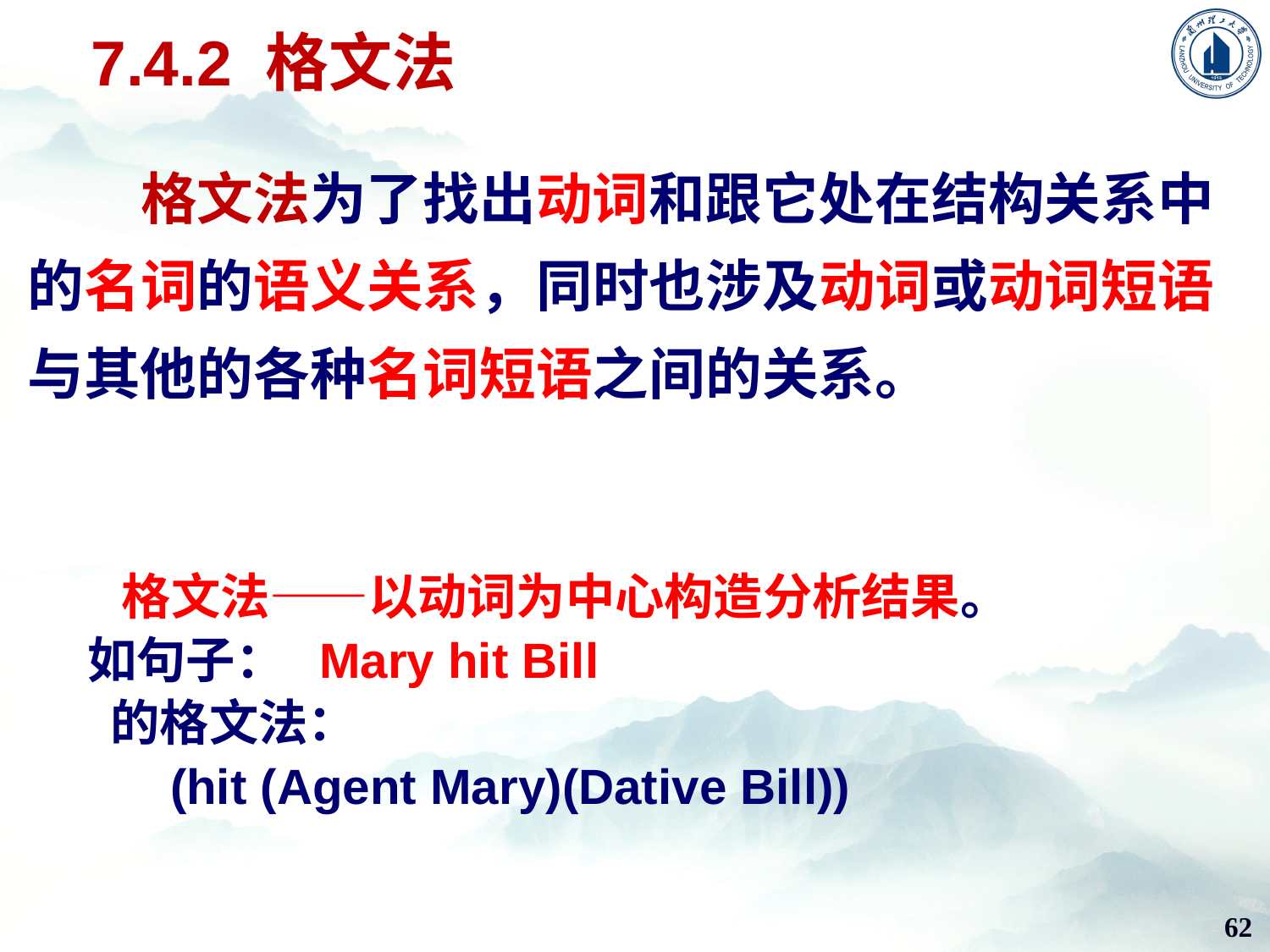

# 7.4.2 格文法
格文法为了找出动词和跟它处在结构关系中的名词的语义关系，同时也涉及动词或动词短语与其他的各种名词短语之间的关系。

  格文法——以动词为中心构造分析结果。
如句子：  Mary hit Bill
 的格文法：
      (hit (Agent Mary)(Dative Bill))

62